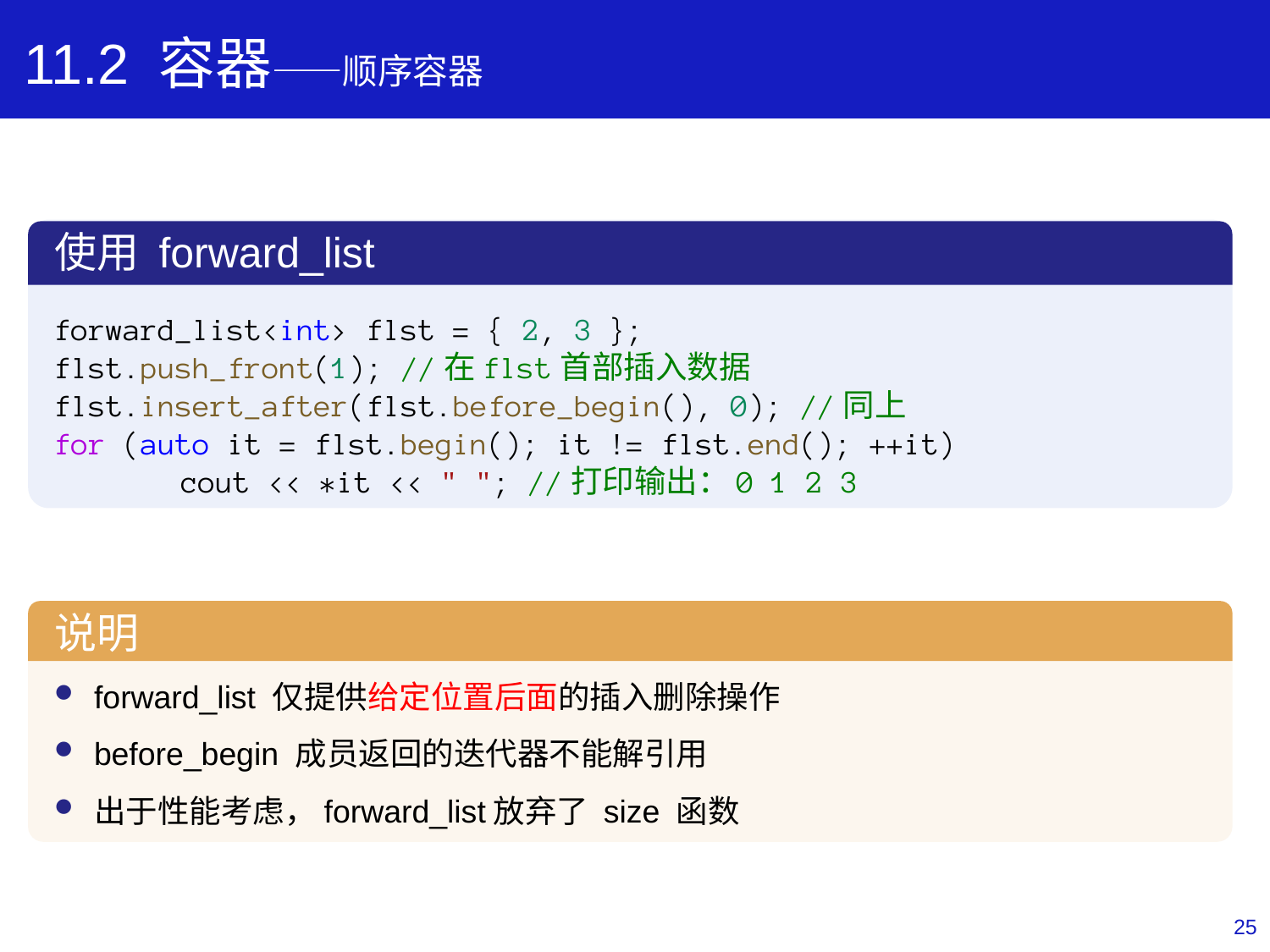

11.2 容器——顺序容器
使用 forward_list

forward_list<int> flst = { 2, 3 };
flst.push_front(1); //在flst首部插入数据
flst.insert_after(flst.before_begin(), 0); //同上
for (auto it = flst.begin(); it != flst.end(); ++it)
	cout << *it << " "; //打印输出：0 1 2 3
说明

forward_list 仅提供给定位置后面的插入删除操作
before_begin 成员返回的迭代器不能解引用
出于性能考虑，forward_list放弃了 size 函数
25